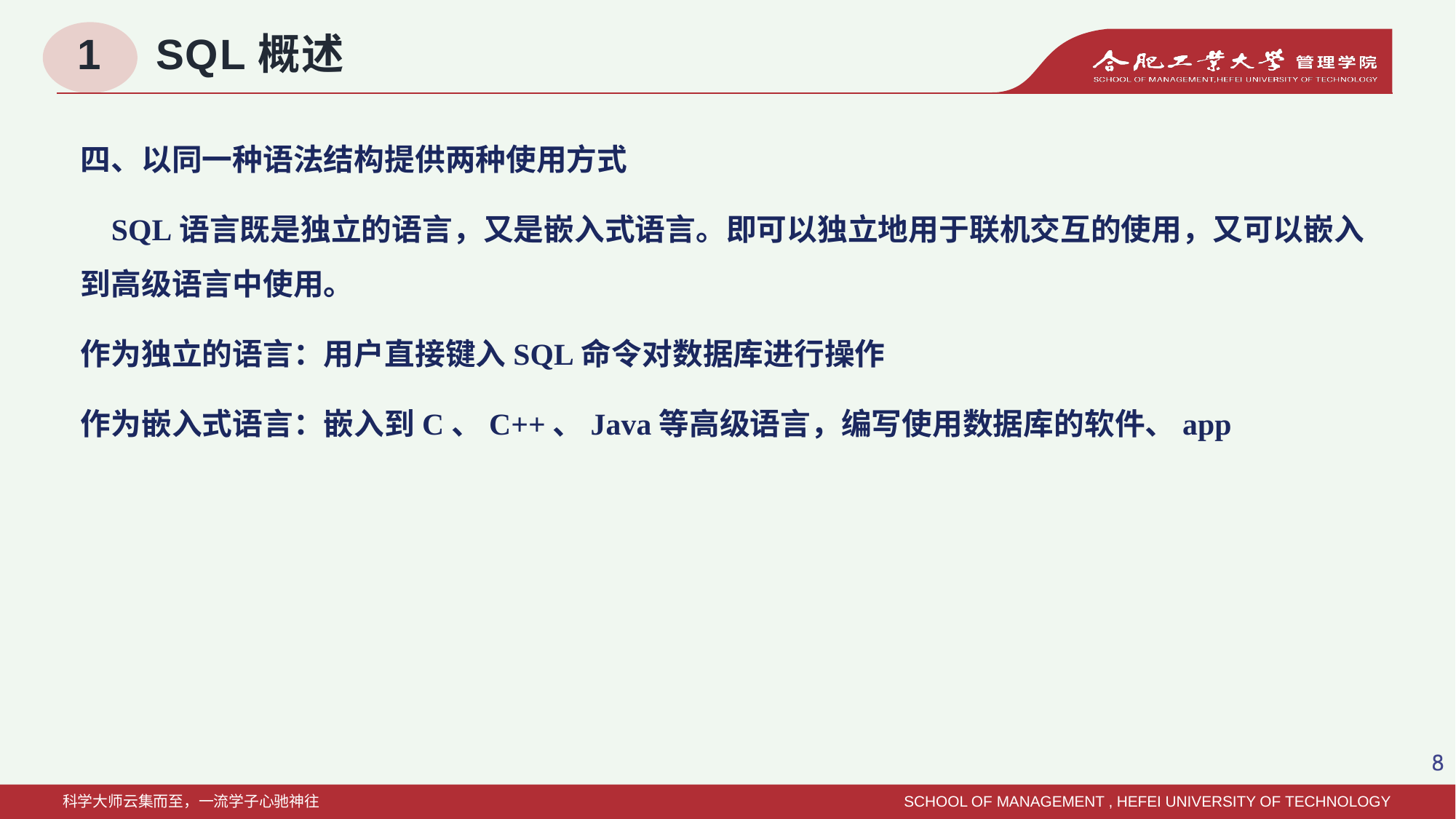

# 1    SQL概述
四、以同一种语法结构提供两种使用方式
    SQL语言既是独立的语言，又是嵌入式语言。即可以独立地用于联机交互的使用，又可以嵌入到高级语言中使用。
作为独立的语言：用户直接键入SQL命令对数据库进行操作
作为嵌入式语言：嵌入到C、C++、Java等高级语言，编写使用数据库的软件、app
8